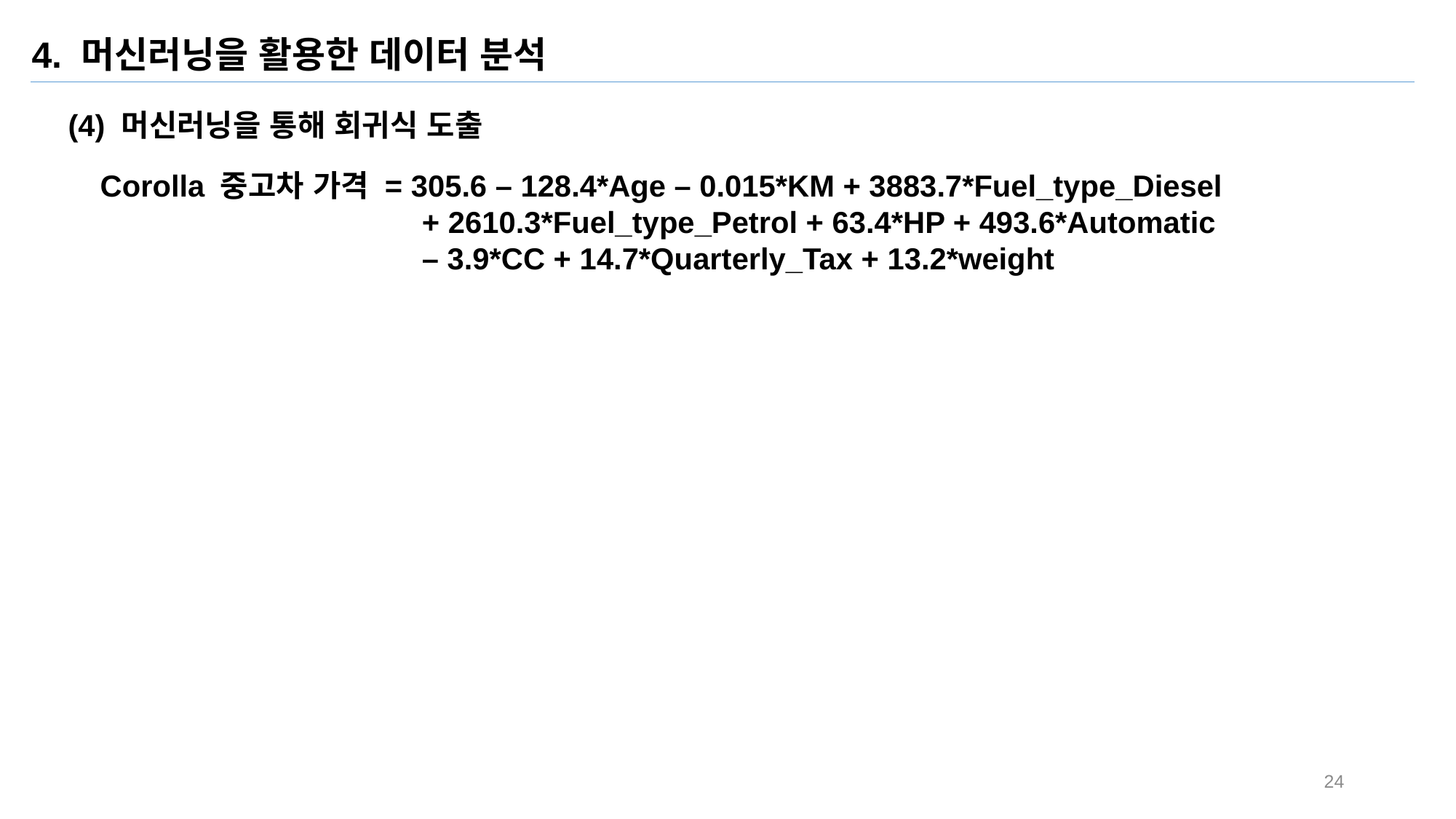

4. 머신러닝을 활용한 데이터 분석
(4) 머신러닝을 통해 회귀식 도출
Corolla 중고차 가격 = 305.6 – 128.4*Age – 0.015*KM + 3883.7*Fuel_type_Diesel
+ 2610.3*Fuel_type_Petrol + 63.4*HP + 493.6*Automatic
– 3.9*CC + 14.7*Quarterly_Tax + 13.2*weight
24